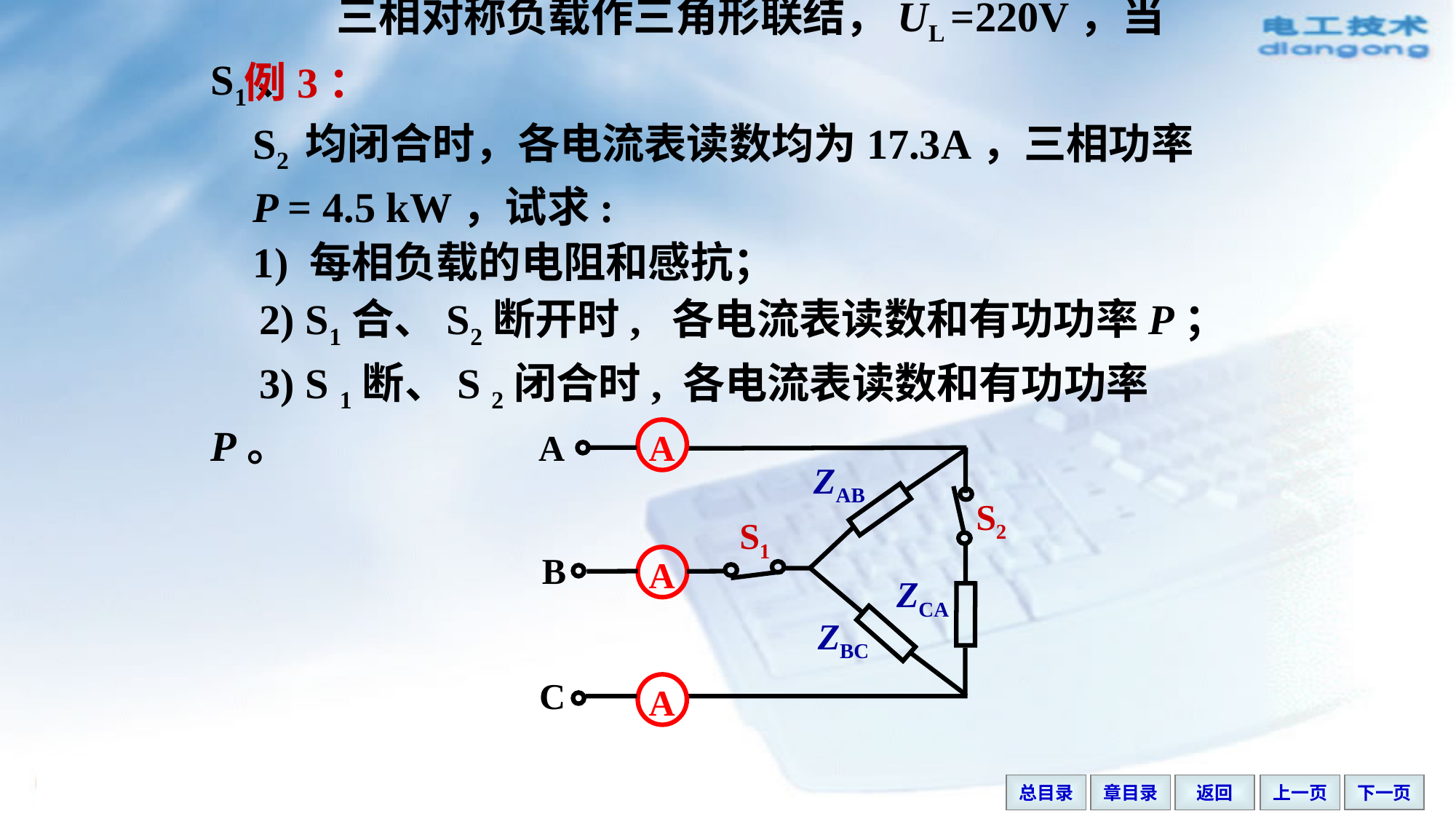

三相对称负载作三角形联结，UL =220V，当S1、
    S2 均闭合时，各电流表读数均为17.3A，三相功率
    P = 4.5 kW，试求:
    1) 每相负载的电阻和感抗；
    2) S1合、S2断开时,  各电流表读数和有功功率P；
    3) S 1断、S 2闭合时, 各电流表读数和有功功率P。
# 例3：
A

B

C

A

ZAB

S2

S1

A

ZCA

ZBC

A